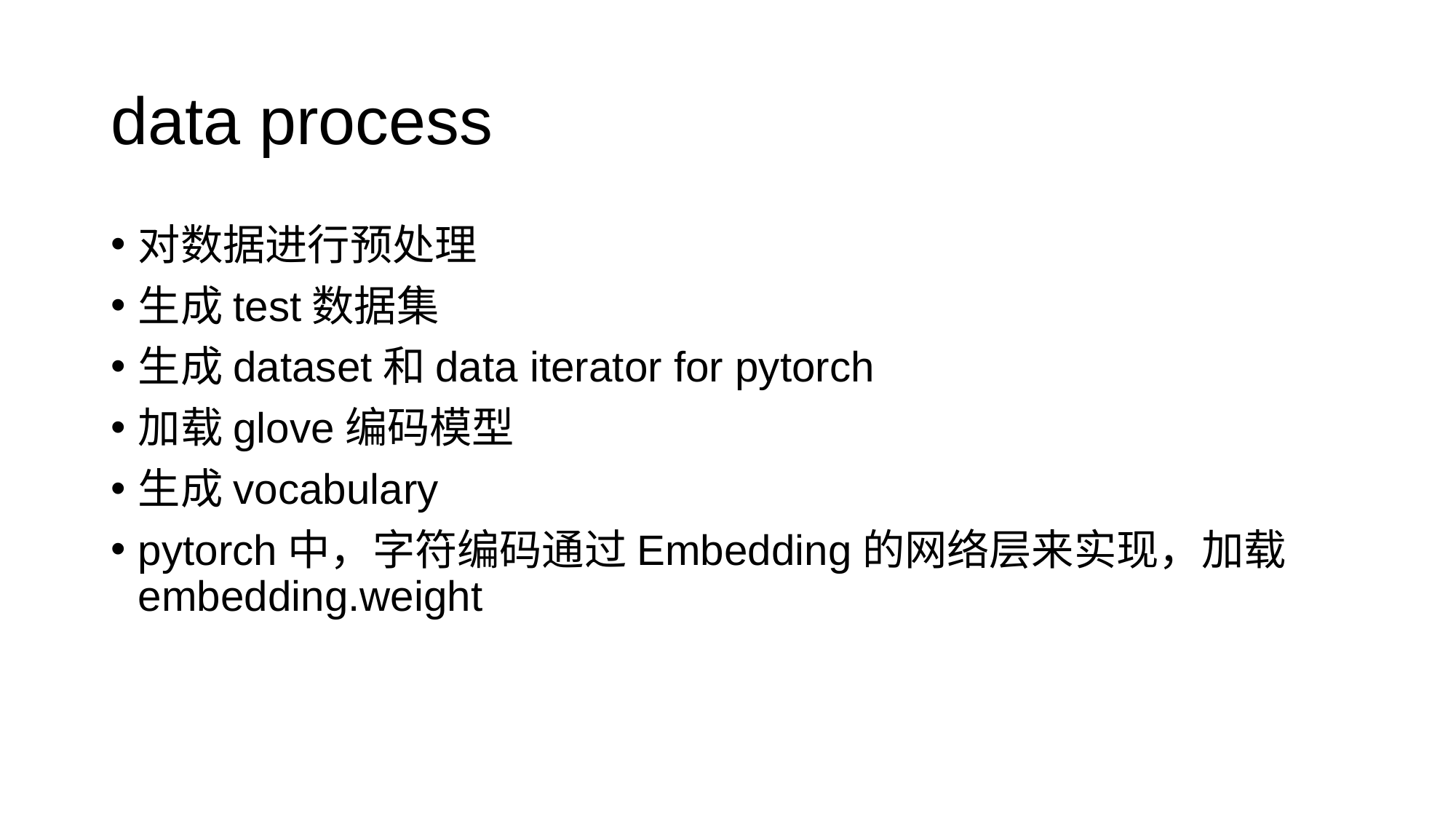

# data process
对数据进行预处理
生成test数据集
生成dataset和data iterator for pytorch
加载glove编码模型
生成vocabulary
pytorch中，字符编码通过Embedding的网络层来实现，加载embedding.weight